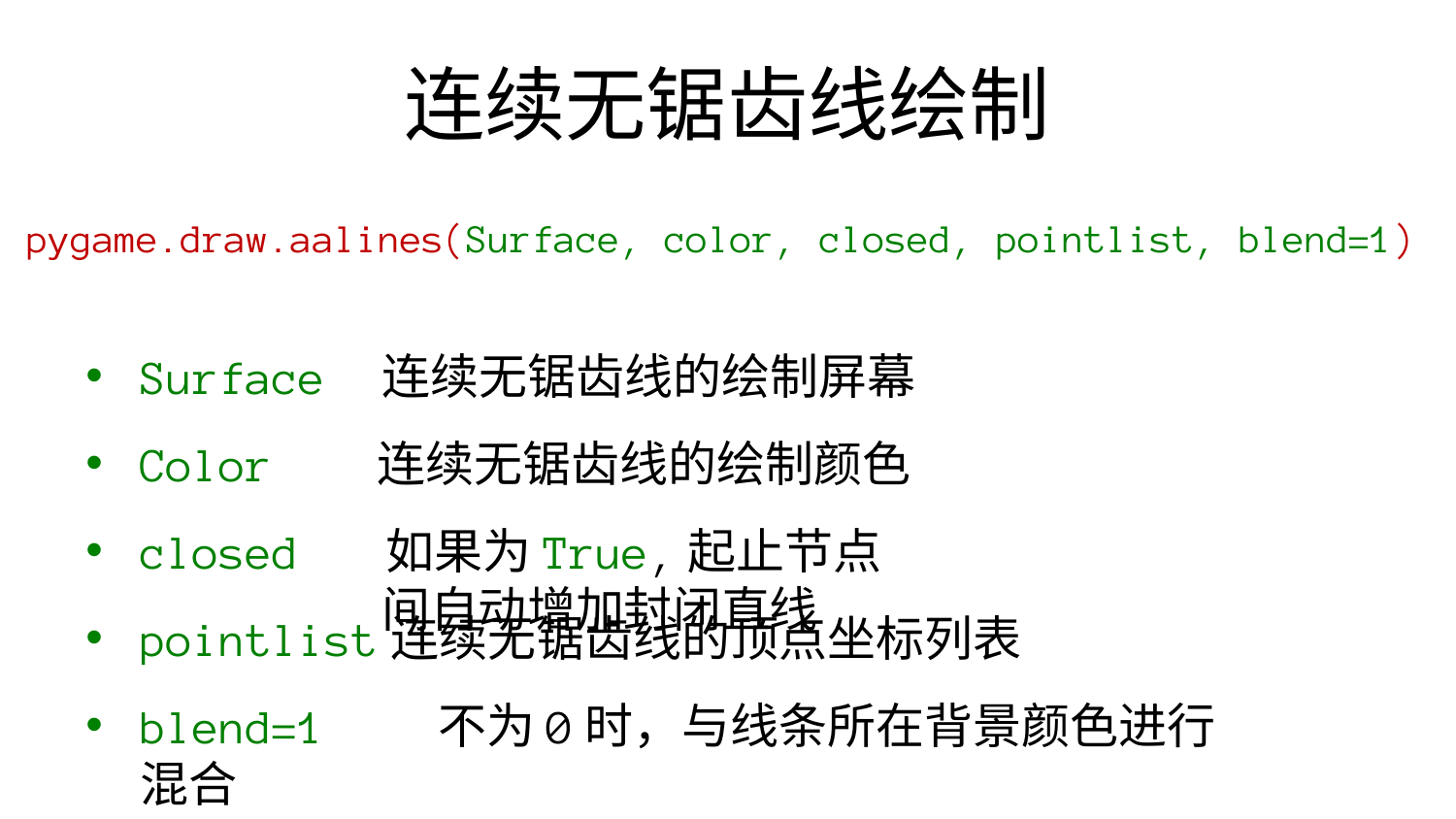

# 连续无锯齿线绘制
pygame.draw.aalines(Surface, color, closed, pointlist, blend=1)
Surface
Color
closed
pointlist连续无锯齿线的顶点坐标列表
blend=1	不为0时，与线条所在背景颜色进行混合
连续无锯齿线的绘制屏幕 连续无锯齿线的绘制颜色
如果为True,起止节点间自动增加封闭直线